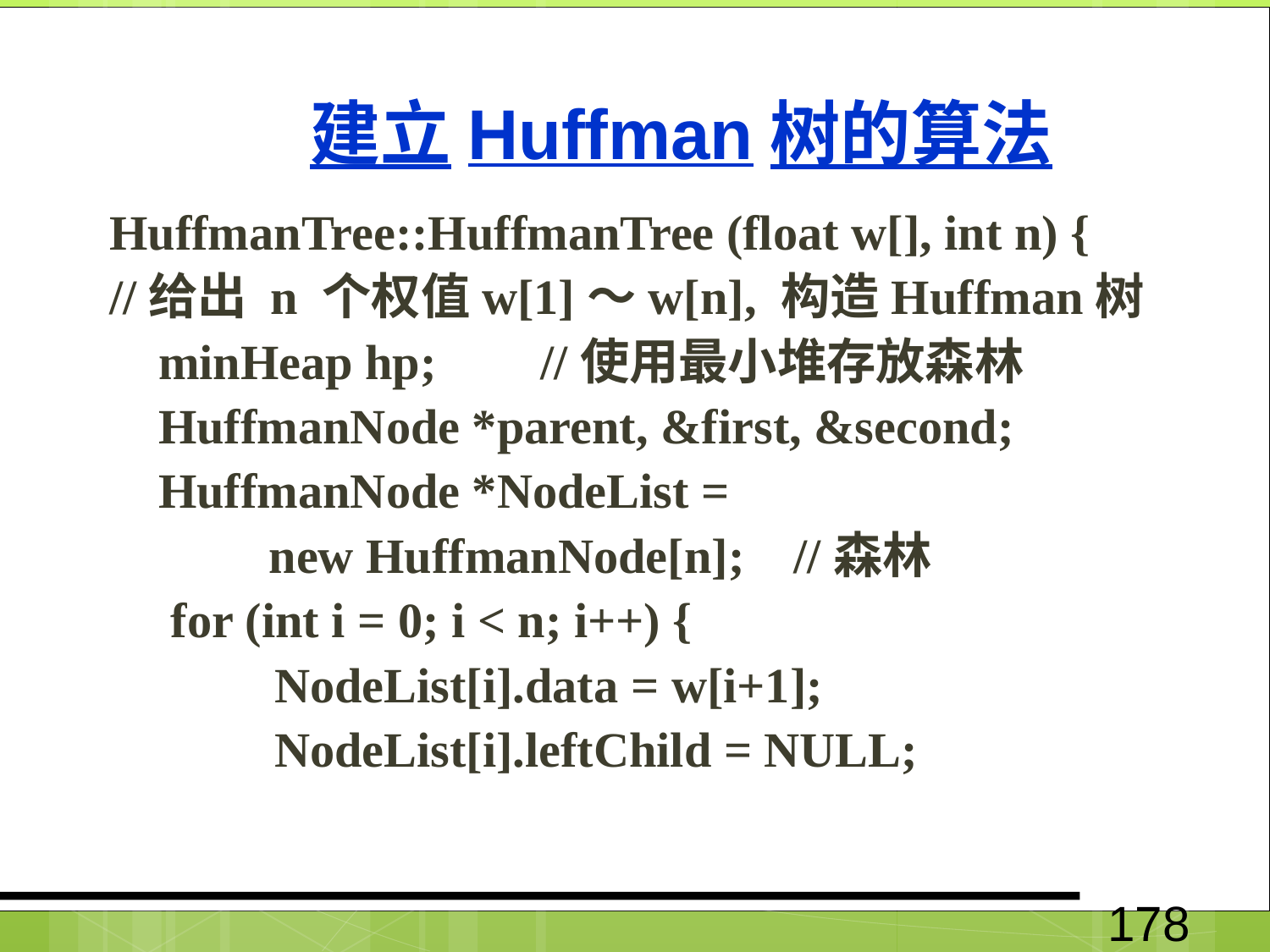

# 建立Huffman树的算法
HuffmanTree::HuffmanTree (float w[], int n) {
//给出 n 个权值w[1]～w[n], 构造Huffman树
    minHeap hp; 	 //使用最小堆存放森林
    HuffmanNode *parent, &first, &second;
    HuffmanNode *NodeList =
             new HuffmanNode[n];    //森林
     for (int i = 0; i < n; i++) {
          	NodeList[i].data = w[i+1];
		NodeList[i].leftChild = NULL;
178